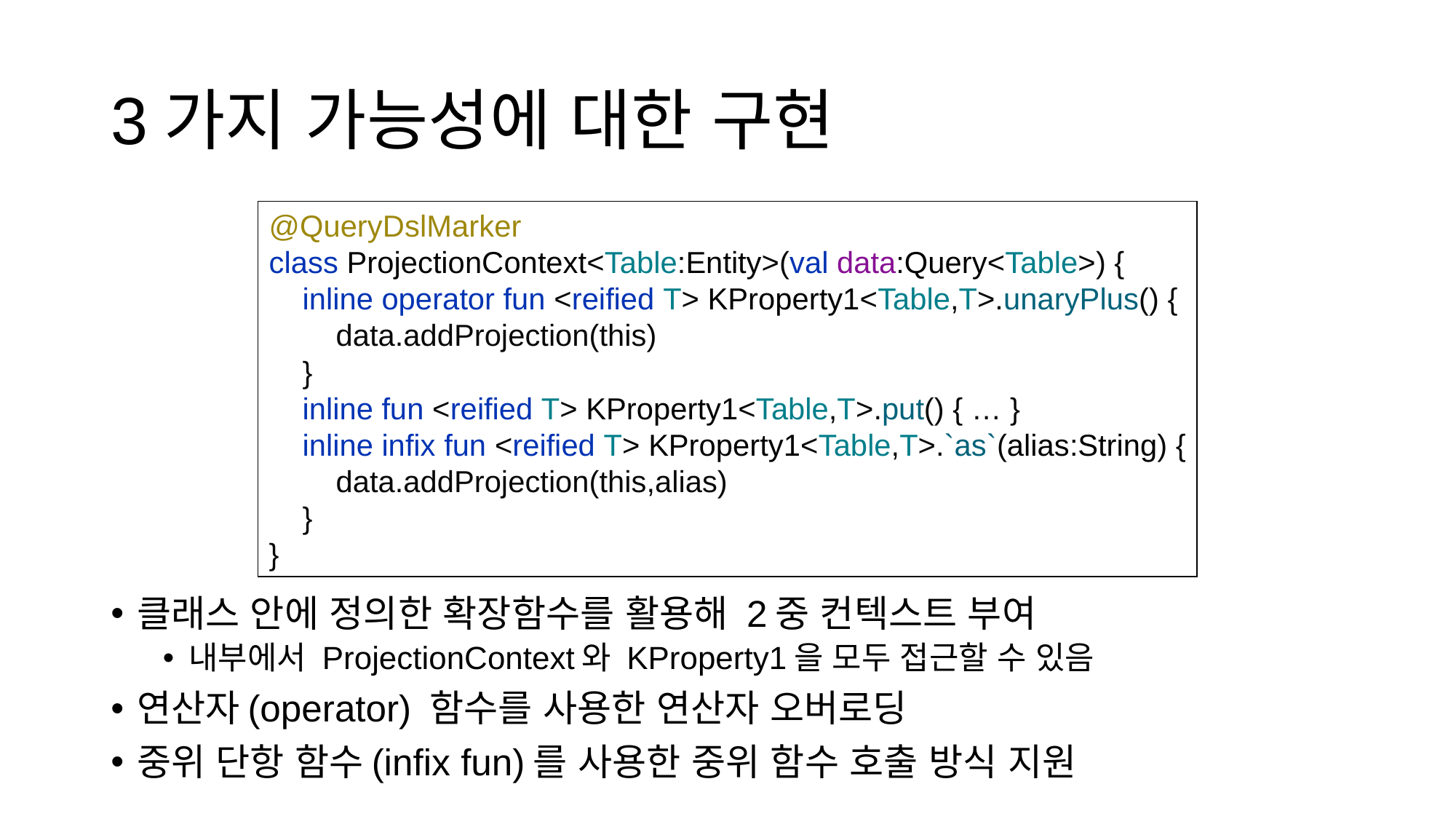

# 3가지 가능성에 대한 구현
@QueryDslMarker
class ProjectionContext<Table:Entity>(val data:Query<Table>) {
    inline operator fun <reified T> KProperty1<Table,T>.unaryPlus() {
        data.addProjection(this)
    }
    inline fun <reified T> KProperty1<Table,T>.put() { … }
    inline infix fun <reified T> KProperty1<Table,T>.`as`(alias:String) {
        data.addProjection(this,alias)
    }
}
클래스 안에 정의한 확장함수를 활용해 2중 컨텍스트 부여
내부에서 ProjectionContext와 KProperty1을 모두 접근할 수 있음
연산자(operator) 함수를 사용한 연산자 오버로딩
중위 단항 함수(infix fun)를 사용한 중위 함수 호출 방식 지원